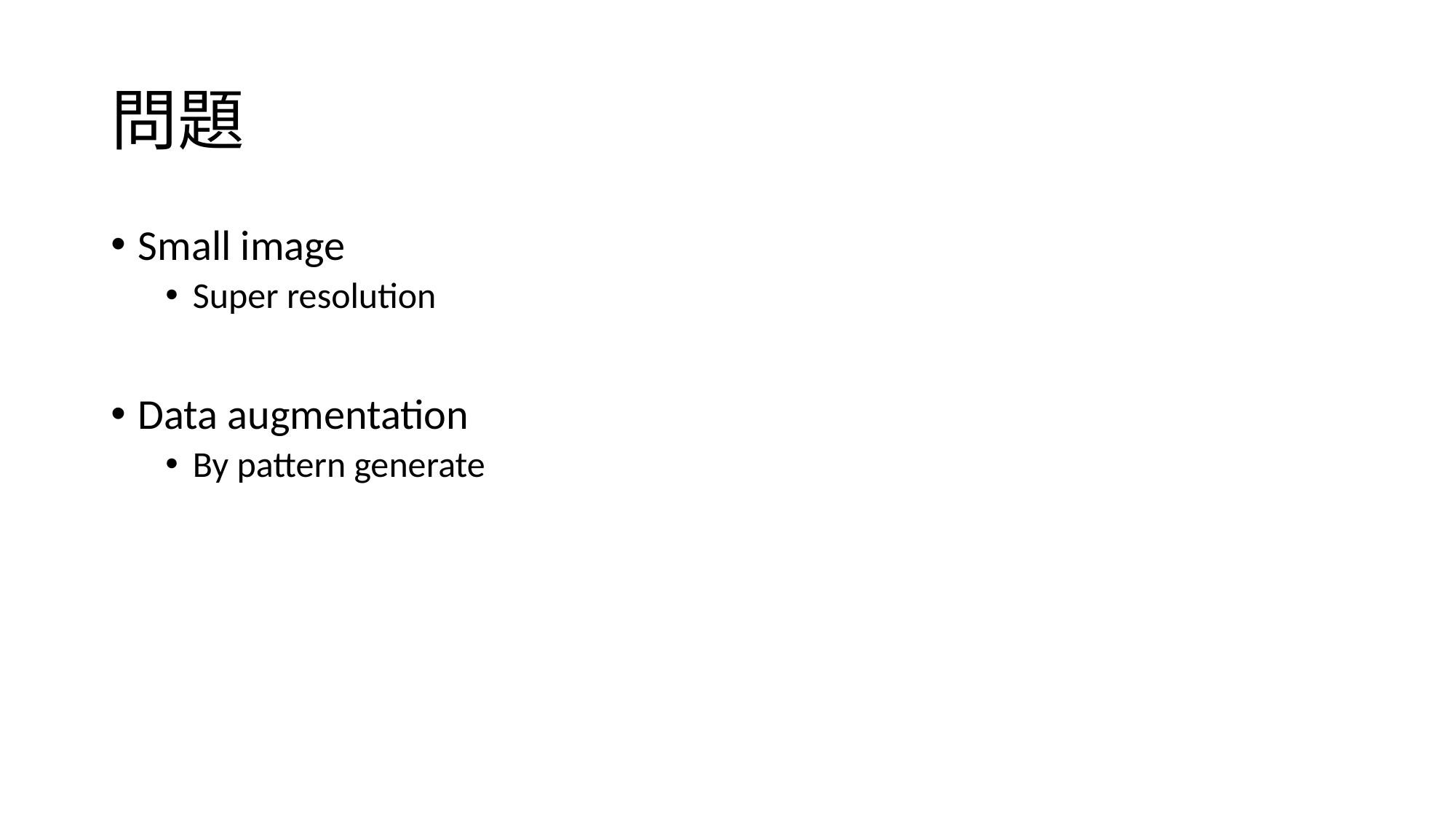

# 問題
Small image
Super resolution

Data augmentation
By pattern generate